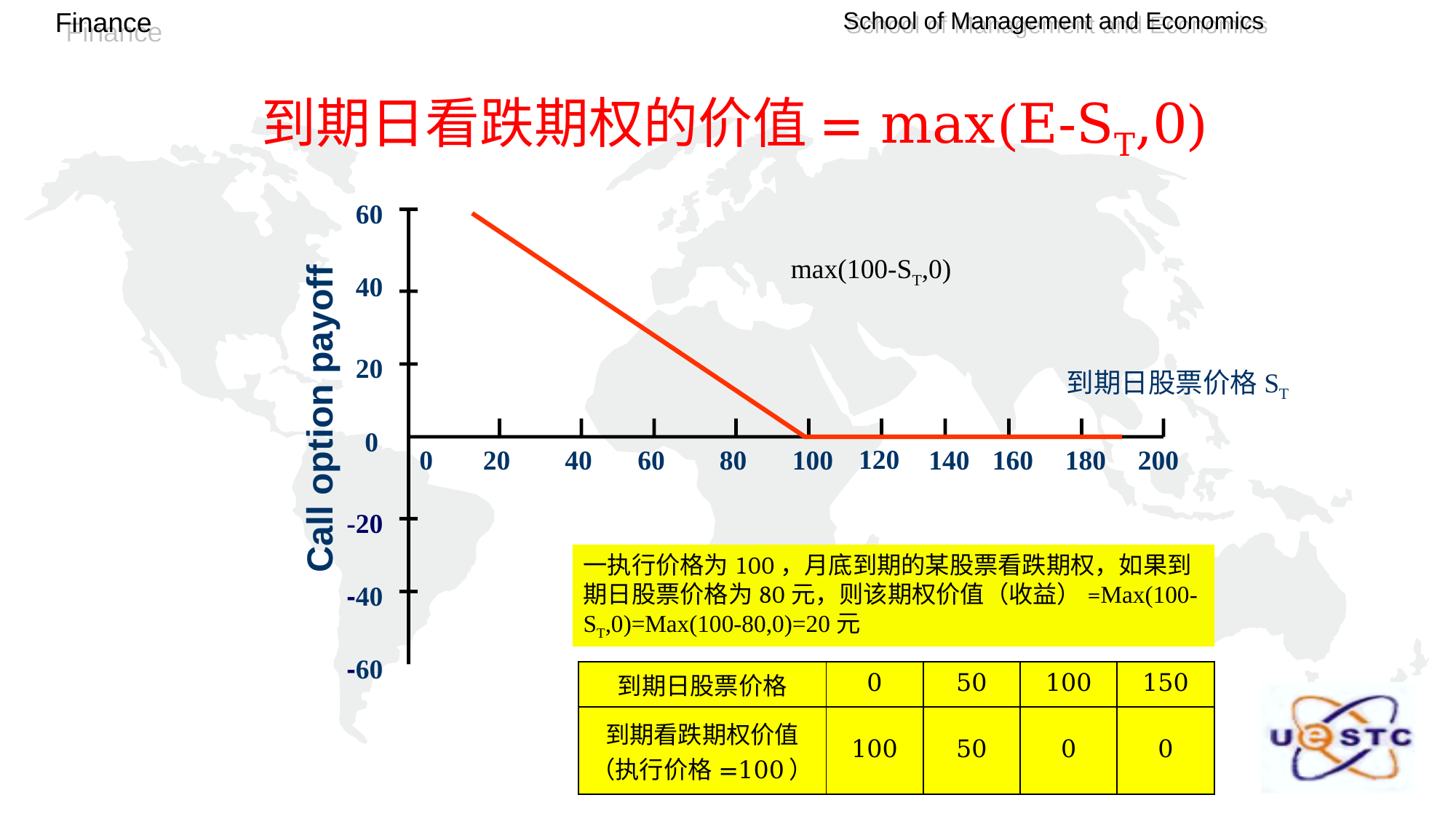

# 到期日看跌期权的价值= max(E-ST,0)
60

max(100-ST,0)
40

20

到期日股票价格ST
Call option payoff

0

120
0
20
40
60
80
100
140
160
180
200
-20

一执行价格为100，月底到期的某股票看跌期权，如果到期日股票价格为80元，则该期权价值（收益）=Max(100-ST,0)=Max(100-80,0)=20元
-40

-60
| 到期日股票价格 | 0 | 50 | 100 | 150 |
| --- | --- | --- | --- | --- |
| 到期看跌期权价值 （执行价格=100） | 100 | 50 | 0 | 0 |